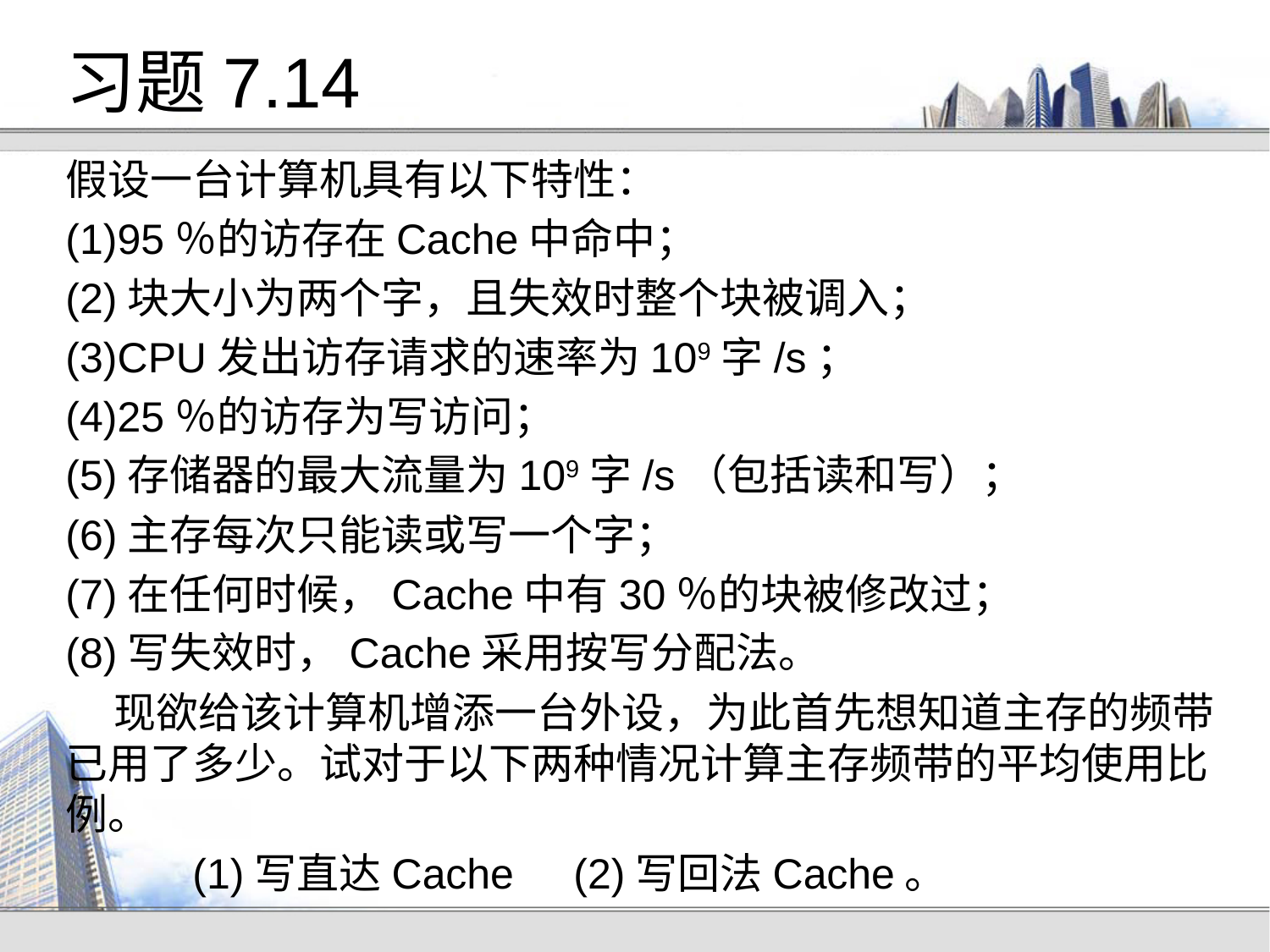

# 习题7.14
假设一台计算机具有以下特性：
(1)95％的访存在Cache中命中；
(2)块大小为两个字，且失效时整个块被调入；
(3)CPU发出访存请求的速率为109字/s；
(4)25％的访存为写访问；
(5)存储器的最大流量为109字/s（包括读和写）；
(6)主存每次只能读或写一个字；
(7)在任何时候，Cache中有30％的块被修改过；
(8)写失效时，Cache采用按写分配法。
    现欲给该计算机增添一台外设，为此首先想知道主存的频带已用了多少。试对于以下两种情况计算主存频带的平均使用比例。
	(1)写直达Cache 	(2)写回法Cache。